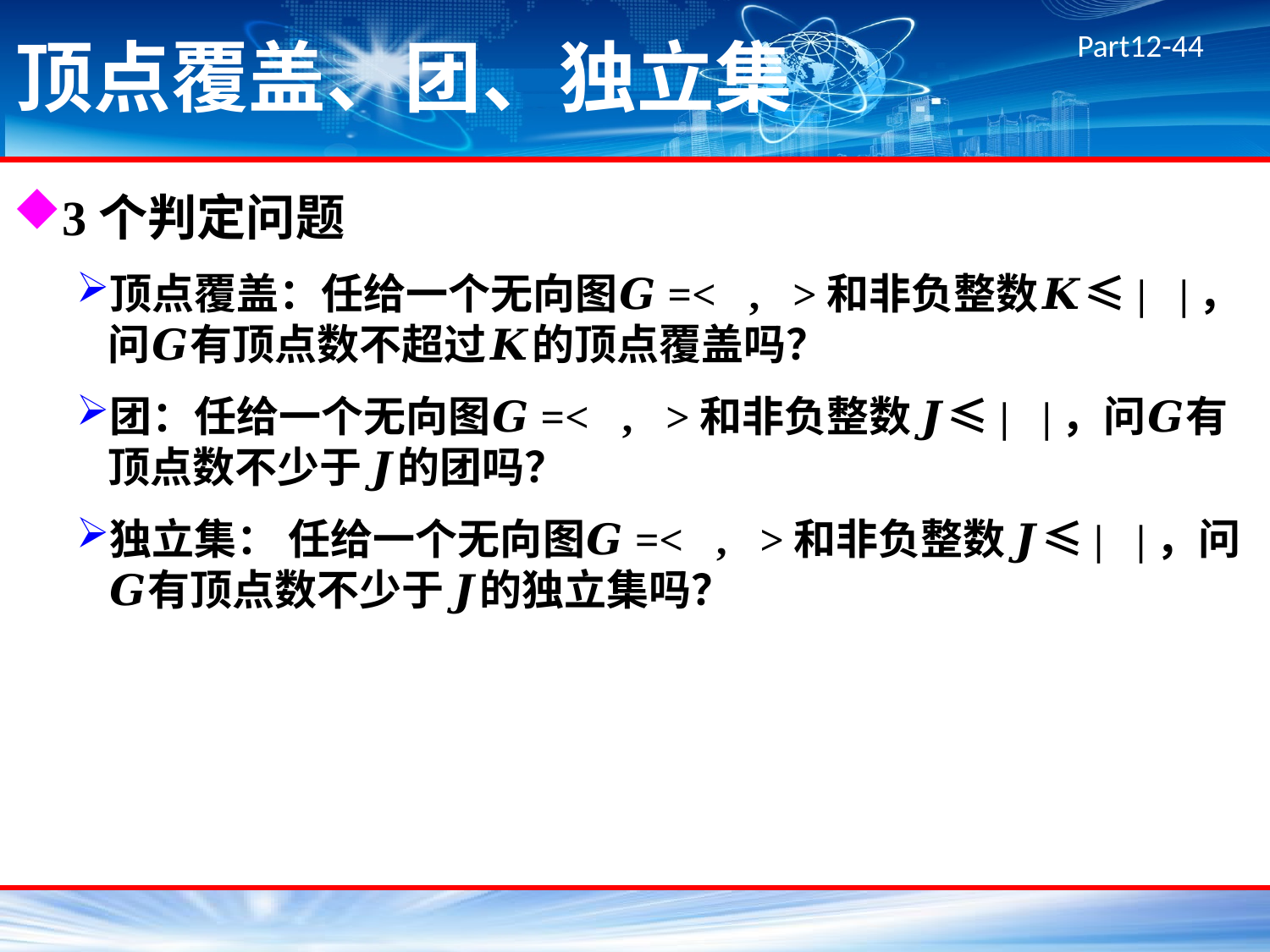

# 顶点覆盖、团、独立集
3个判定问题
顶点覆盖：任给一个无向图𝑮=<𝑽,𝑬>和非负整数𝑲≤|𝑽|，问𝑮有顶点数不超过𝑲的顶点覆盖吗？
团：任给一个无向图𝑮=<𝑽,𝑬>和非负整数𝑱≤|𝑽|，问𝑮有顶点数不少于𝑱的团吗？
独立集： 任给一个无向图𝑮=<𝑽,𝑬>和非负整数𝑱≤|𝑽|，问𝑮有顶点数不少于𝑱的独立集吗？